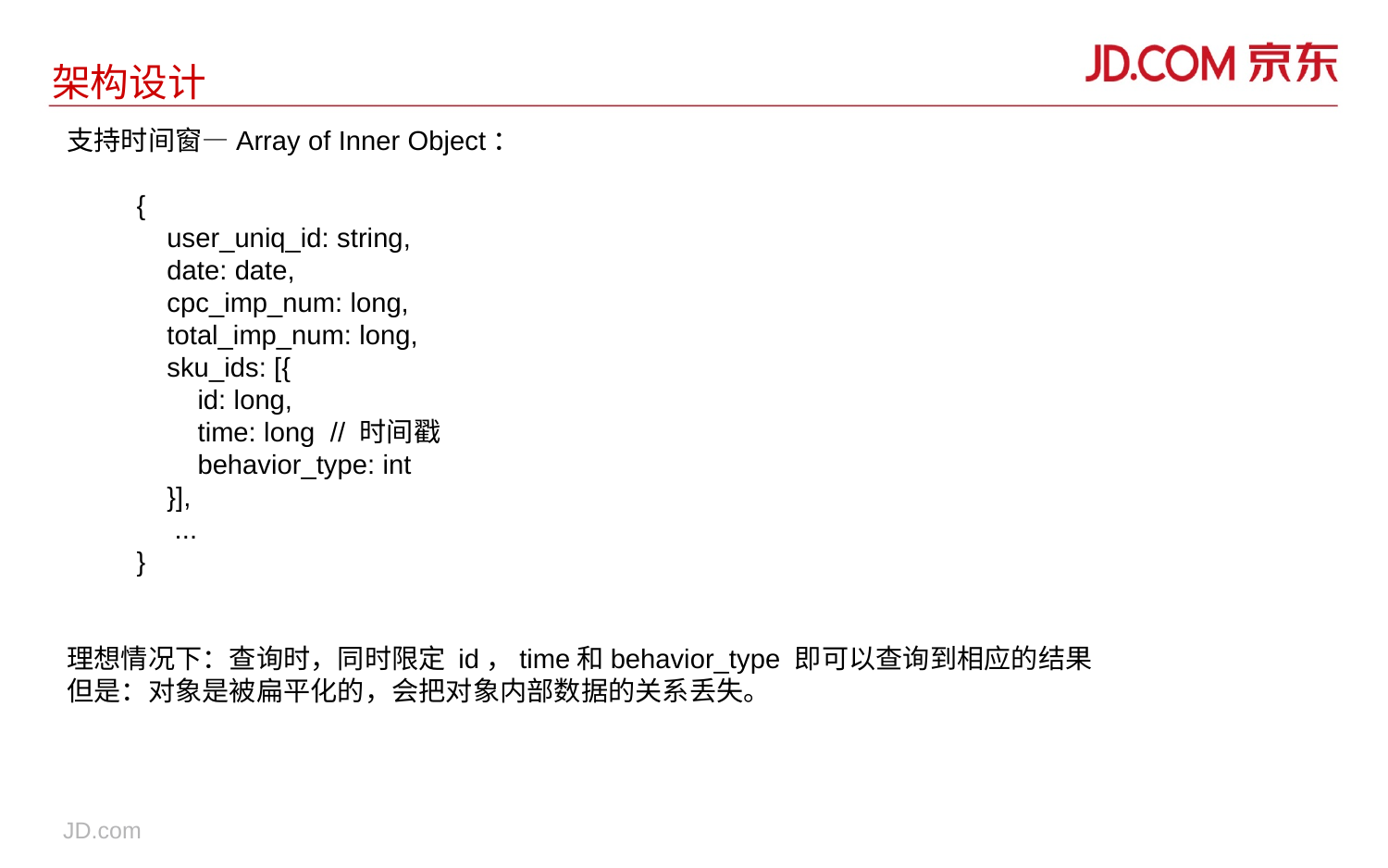

# 架构设计
支持时间窗—Array of Inner Object：

{
    user_uniq_id: string,
    date: date,
    cpc_imp_num: long,
    total_imp_num: long,
    sku_ids: [{
        id: long,
        time: long  // 时间戳
        behavior_type: int
    }],
     ...
}

理想情况下：查询时，同时限定 id，time和behavior_type 即可以查询到相应的结果
但是：对象是被扁平化的，会把对象内部数据的关系丢失。